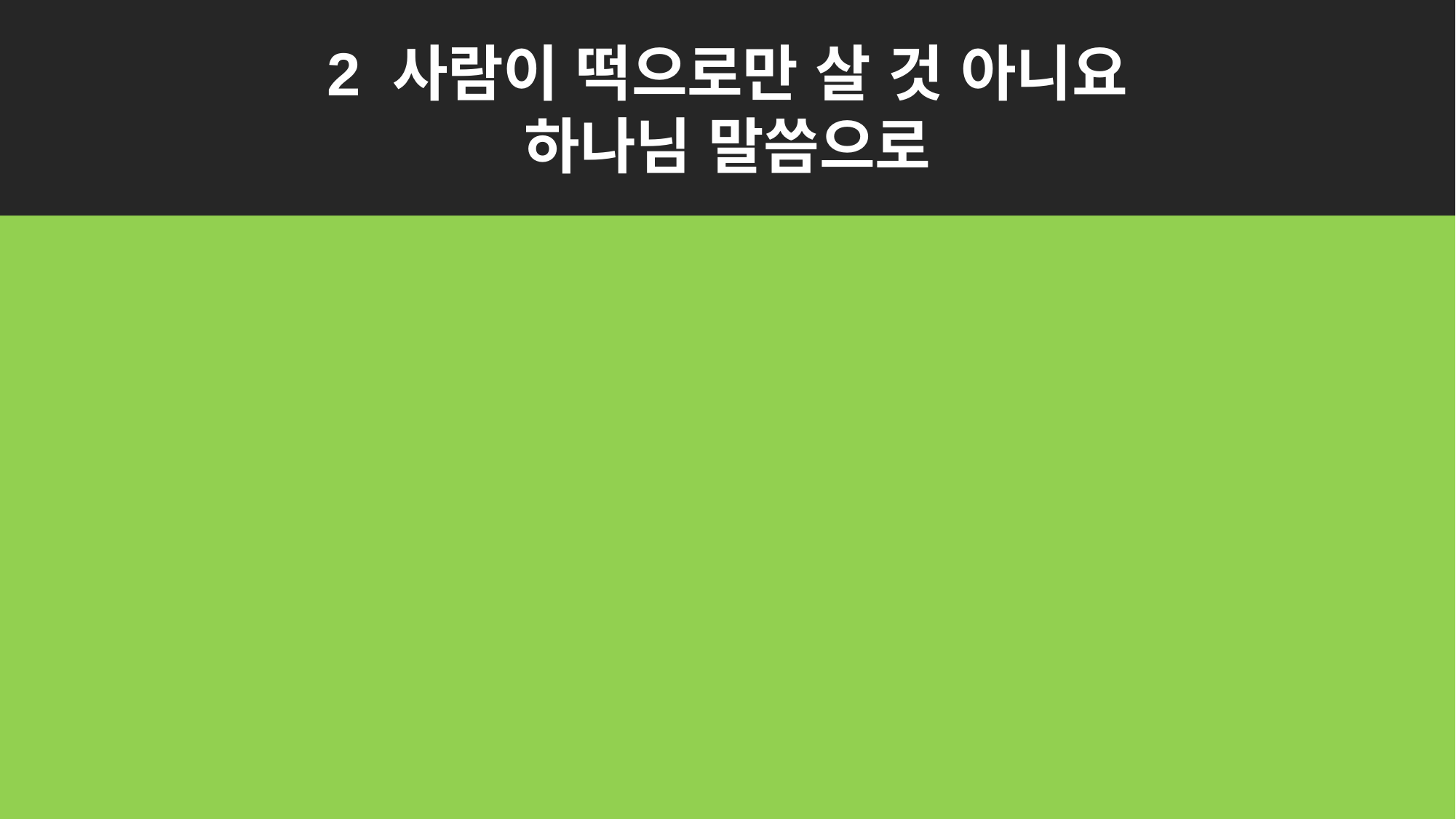

2 사람이 떡으로만 살 것 아니요
하나님 말씀으로